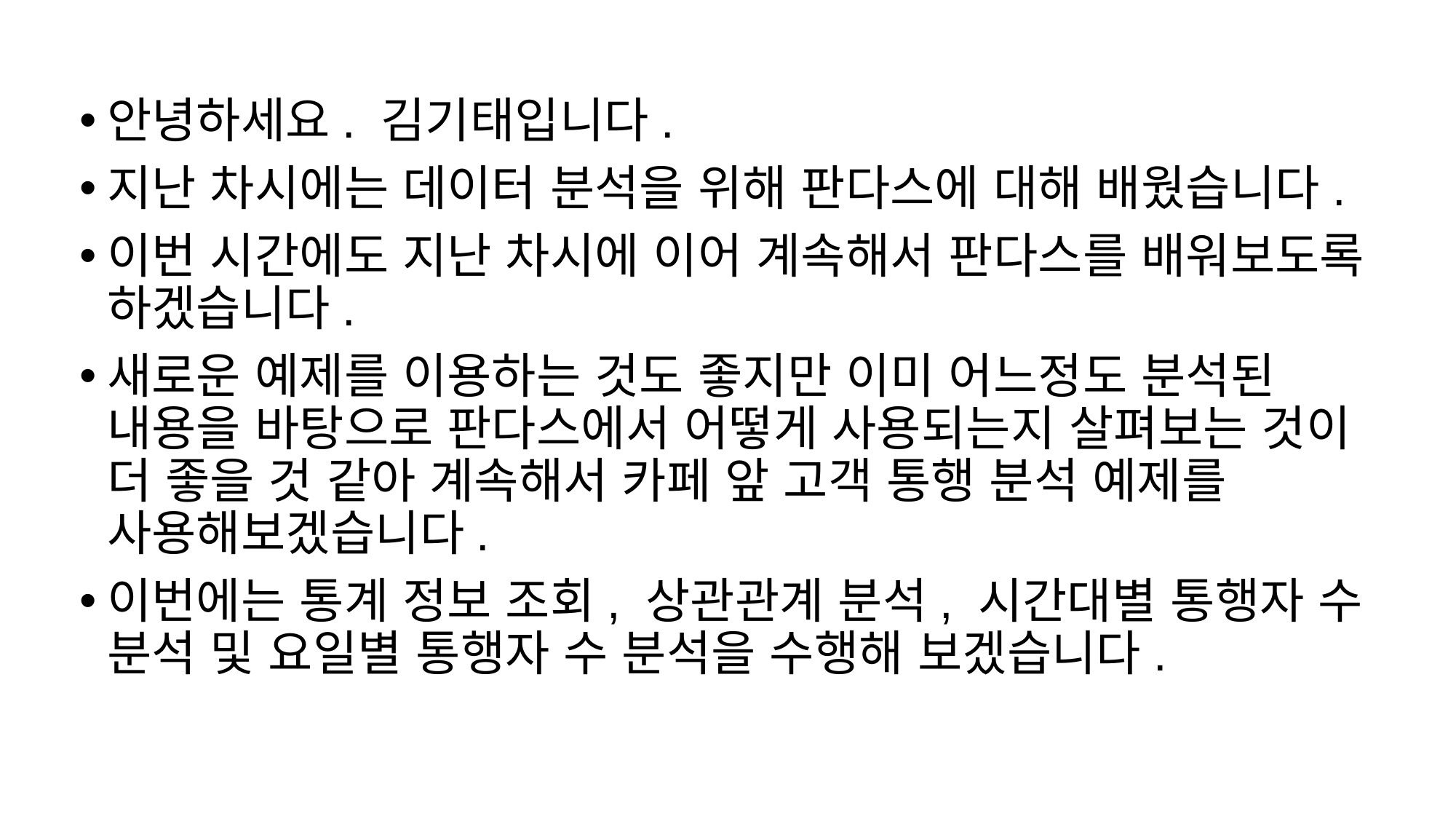

안녕하세요. 김기태입니다.
지난 차시에는 데이터 분석을 위해 판다스에 대해 배웠습니다.
이번 시간에도 지난 차시에 이어 계속해서 판다스를 배워보도록 하겠습니다.
새로운 예제를 이용하는 것도 좋지만 이미 어느정도 분석된 내용을 바탕으로 판다스에서 어떻게 사용되는지 살펴보는 것이 더 좋을 것 같아 계속해서 카페 앞 고객 통행 분석 예제를 사용해보겠습니다.
이번에는 통계 정보 조회, 상관관계 분석, 시간대별 통행자 수 분석 및 요일별 통행자 수 분석을 수행해 보겠습니다.